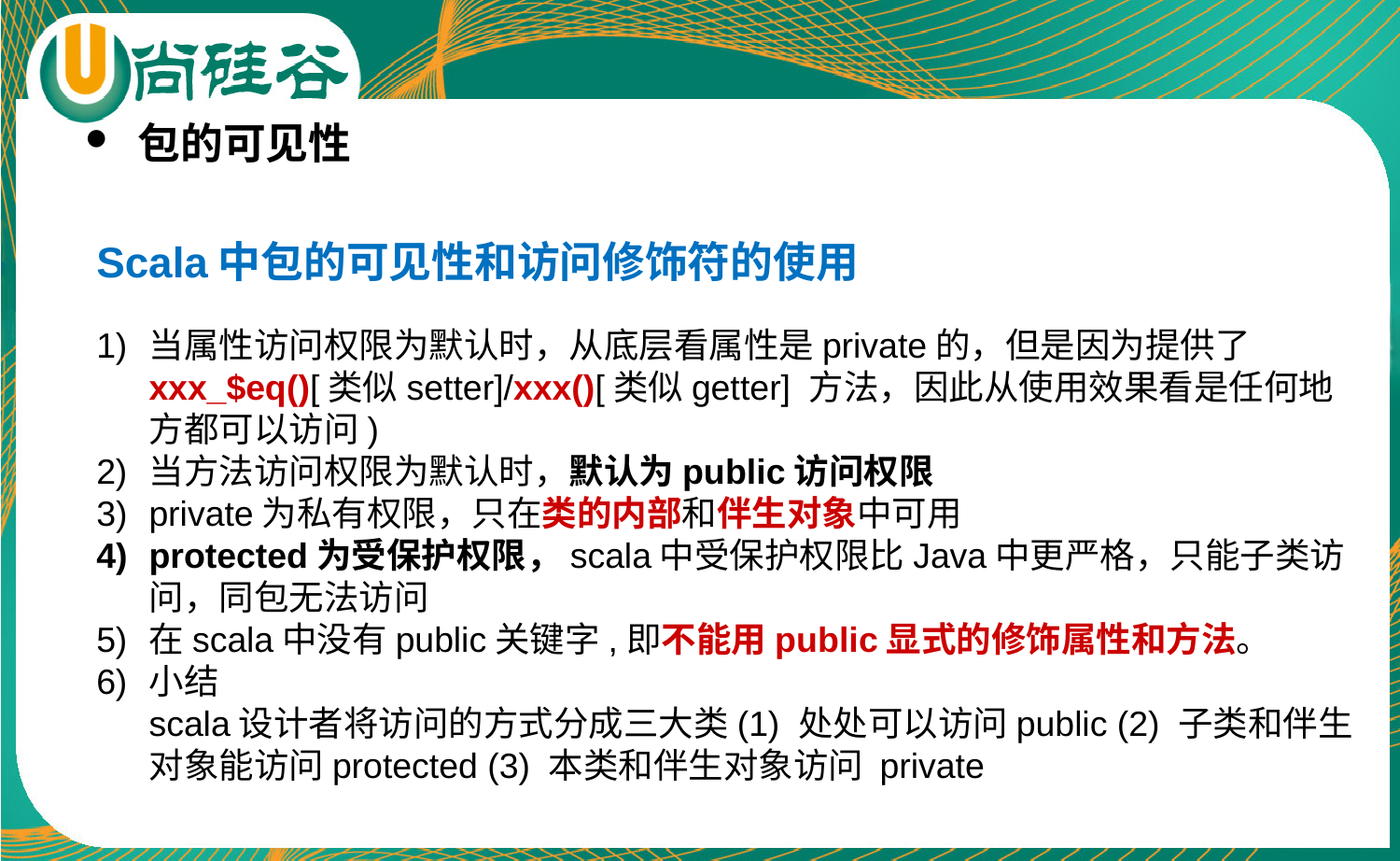

包的可见性

Scala中包的可见性和访问修饰符的使用

当属性访问权限为默认时，从底层看属性是private的，但是因为提供了xxx_$eq()[类似setter]/xxx()[类似getter] 方法，因此从使用效果看是任何地方都可以访问)
当方法访问权限为默认时，默认为public访问权限
private为私有权限，只在类的内部和伴生对象中可用
protected为受保护权限，scala中受保护权限比Java中更严格，只能子类访问，同包无法访问
在scala中没有public关键字,即不能用public显式的修饰属性和方法。
小结
scala设计者将访问的方式分成三大类(1) 处处可以访问public (2) 子类和伴生对象能访问protected (3) 本类和伴生对象访问 private